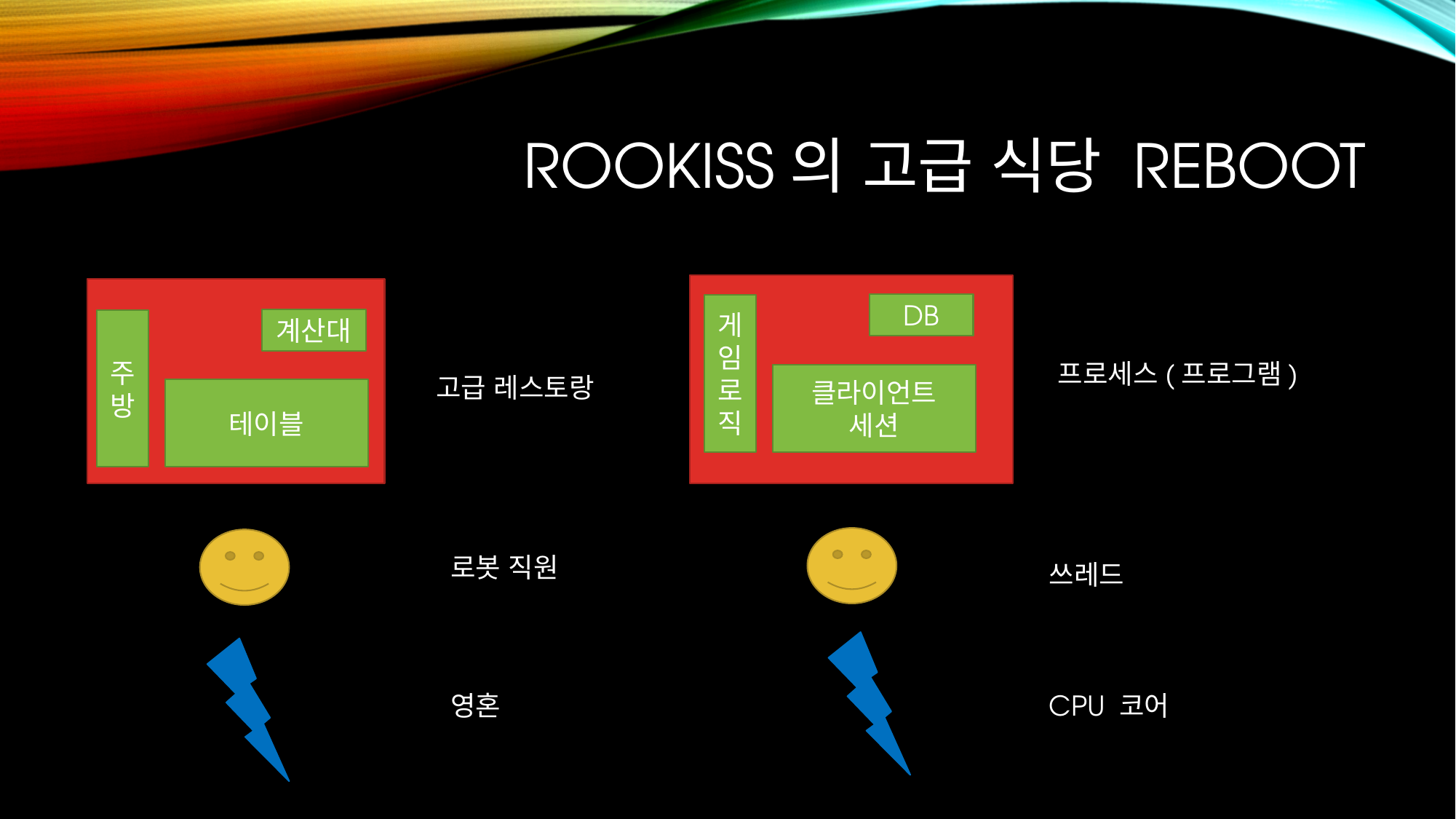

# Rookiss의 고급 식당 reboot

DB
게임 로직
계산대
주방
프로세스(프로그램)
클라이언트 세션
고급 레스토랑
테이블

로봇 직원
쓰레드

영혼
CPU 코어